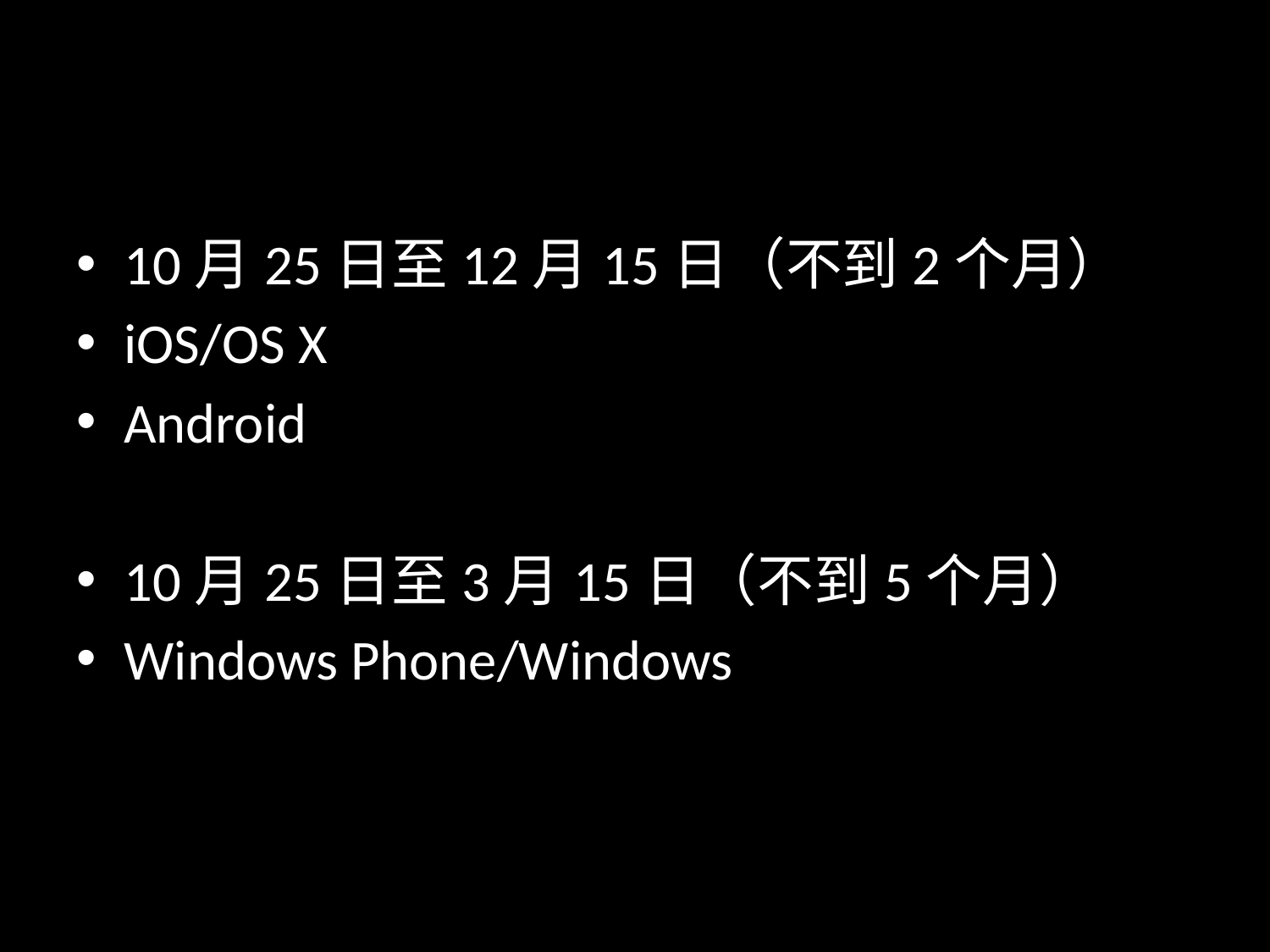

#
10月25日至12月15日（不到2个月）
iOS/OS X
Android

10月25日至3月15日（不到5个月）
Windows Phone/Windows